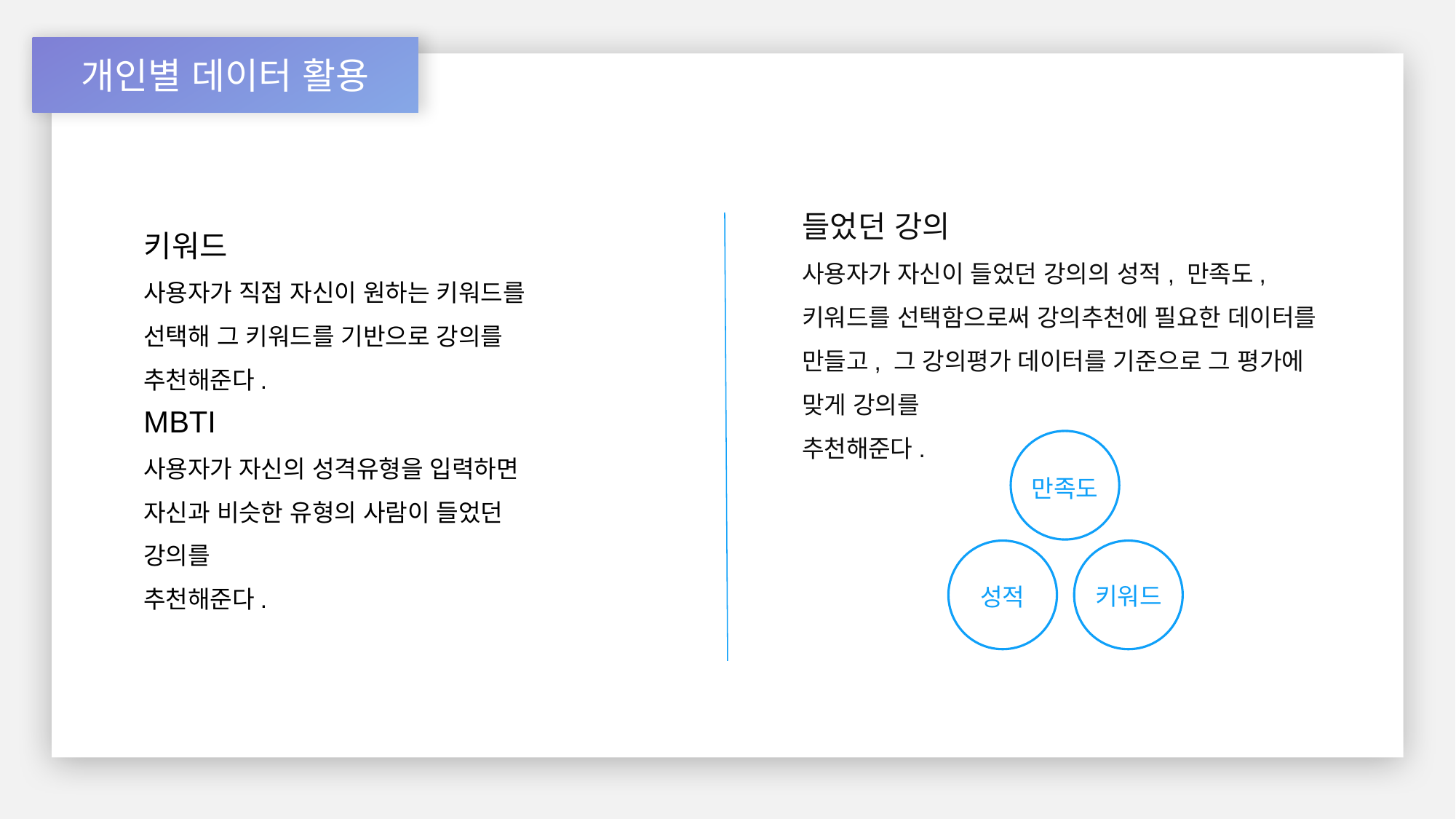

개인별 데이터 활용
z
들었던 강의
사용자가 자신이 들었던 강의의 성적, 만족도, 키워드를 선택함으로써 강의추천에 필요한 데이터를 만들고, 그 강의평가 데이터를 기준으로 그 평가에 맞게 강의를
추천해준다.

키워드
사용자가 직접 자신이 원하는 키워드를 선택해 그 키워드를 기반으로 강의를 추천해준다.
MBTI
사용자가 자신의 성격유형을 입력하면 자신과 비슷한 유형의 사람이 들었던 강의를
추천해준다.

만족도

성적

키워드